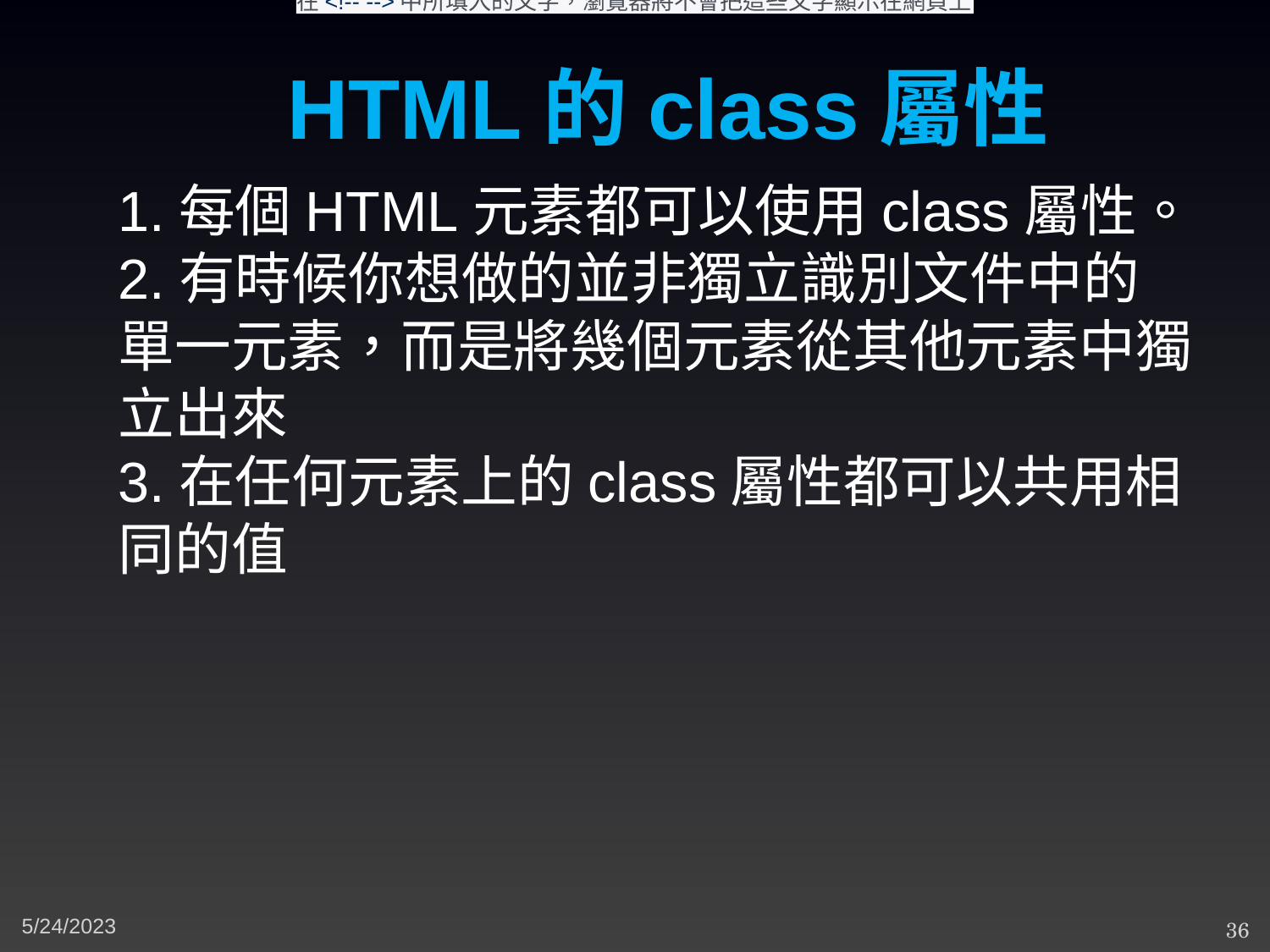

在<!-- -->中所填入的文字，瀏覽器將不會把這些文字顯示在網頁上
HTML的class屬性
1.每個HTML元素都可以使用class屬性。
2.有時候你想做的並非獨立識別文件中的單一元素，而是將幾個元素從其他元素中獨立出來
3.在任何元素上的class屬性都可以共用相同的值
5/24/2023
36